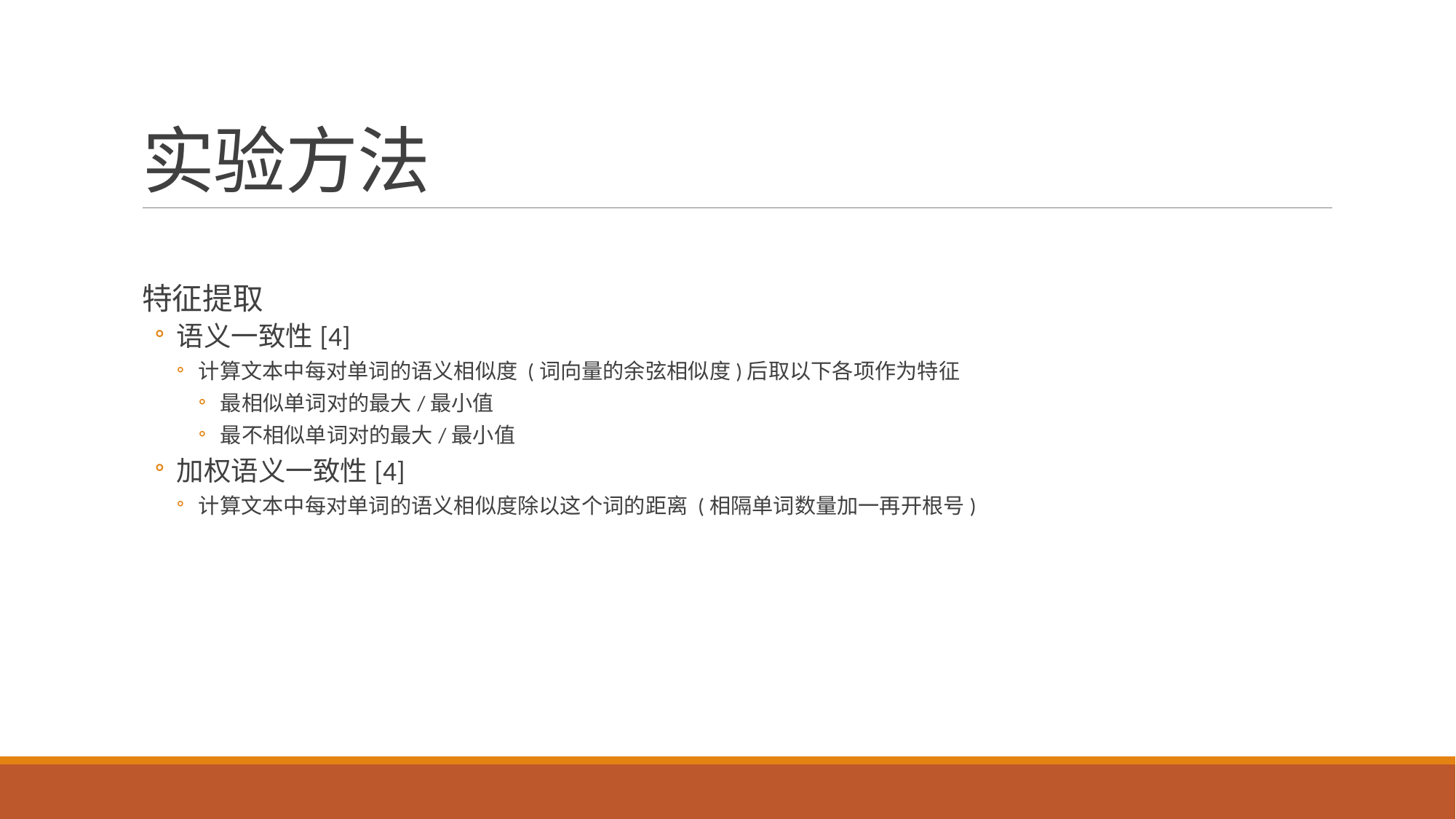

# 实验方法

特征提取
语义一致性[4]
计算文本中每对单词的语义相似度 (词向量的余弦相似度)后取以下各项作为特征
最相似单词对的最大/最小值
最不相似单词对的最大/最小值
加权语义一致性[4]
计算文本中每对单词的语义相似度除以这个词的距离 (相隔单词数量加一再开根号)